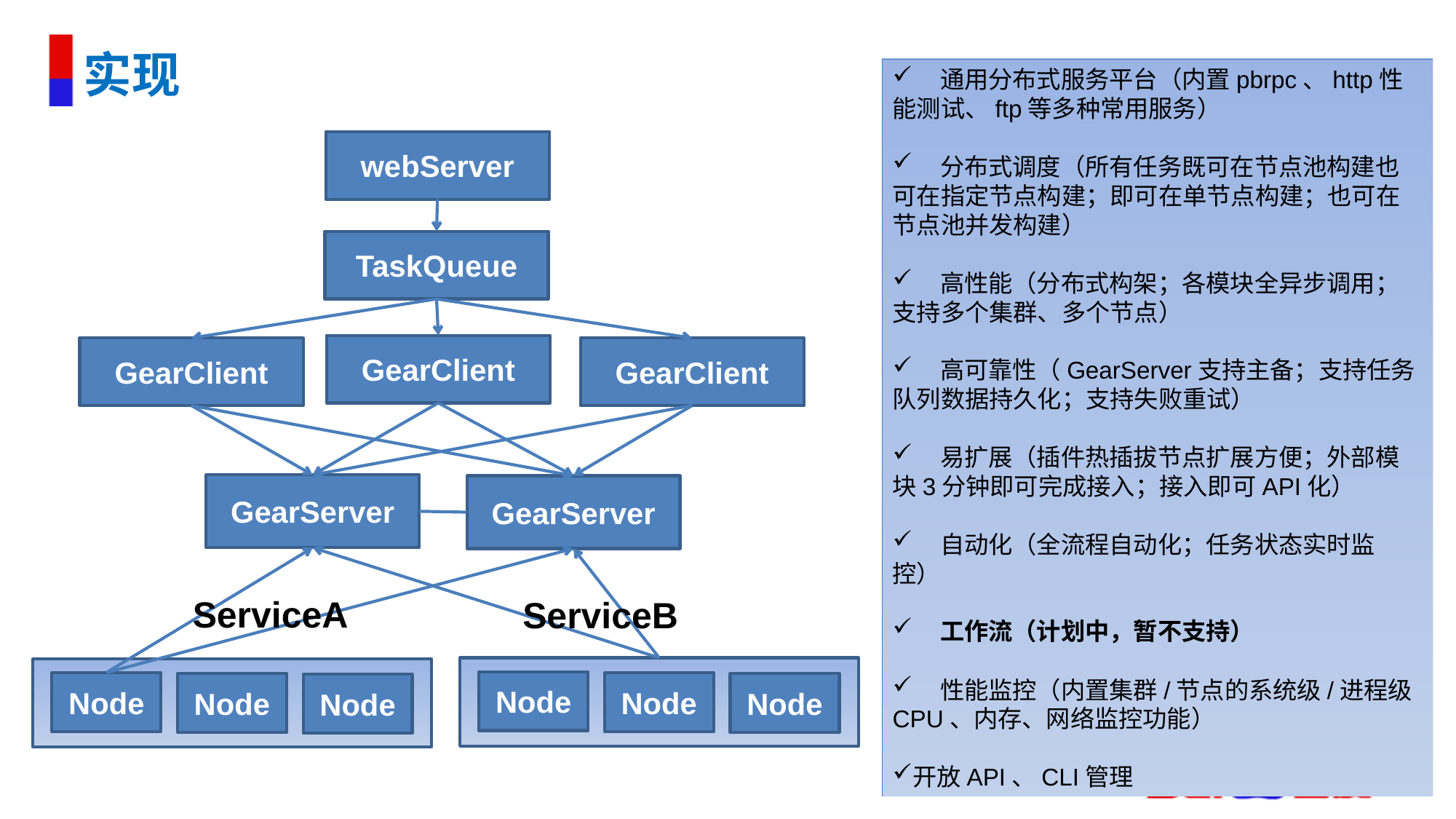

# 实现
    通用分布式服务平台（内置pbrpc、http性能测试、ftp等多种常用服务）

    分布式调度（所有任务既可在节点池构建也可在指定节点构建；即可在单节点构建；也可在节点池并发构建）

    高性能（分布式构架；各模块全异步调用；支持多个集群、多个节点）

    高可靠性（GearServer支持主备；支持任务队列数据持久化；支持失败重试）

    易扩展（插件热插拔节点扩展方便；外部模块3分钟即可完成接入；接入即可API化）

    自动化（全流程自动化；任务状态实时监控）

    工作流（计划中，暂不支持）

    性能监控（内置集群/节点的系统级/进程级CPU、内存、网络监控功能）

开放API、CLI管理
webServer
TaskQueue
GearClient
GearClient
GearClient
GearServer
GearServer
ServiceA
ServiceB

Node
Node
Node
Node
Node
Node